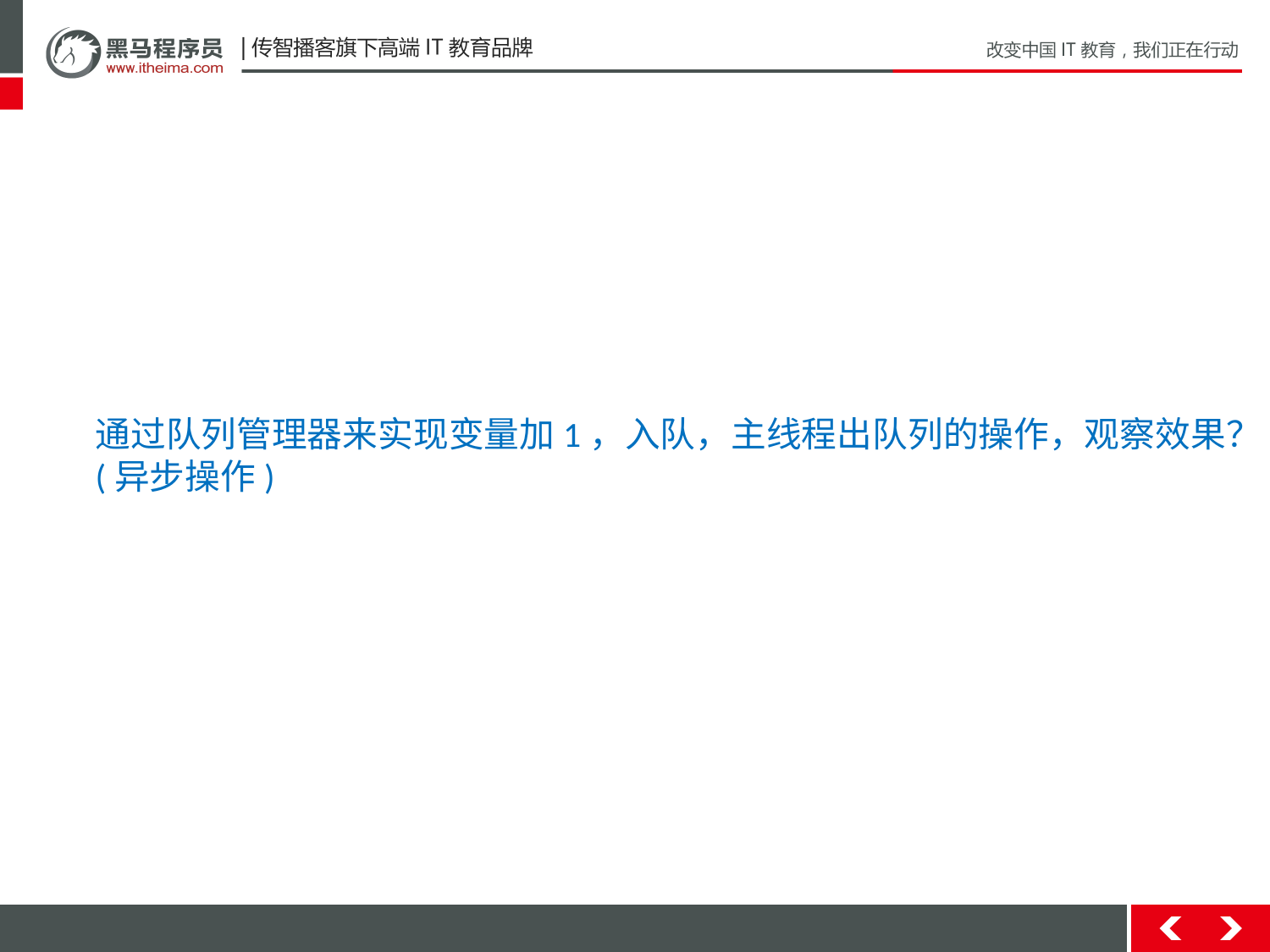

通过队列管理器来实现变量加1，入队，主线程出队列的操作，观察效果？
(异步操作)